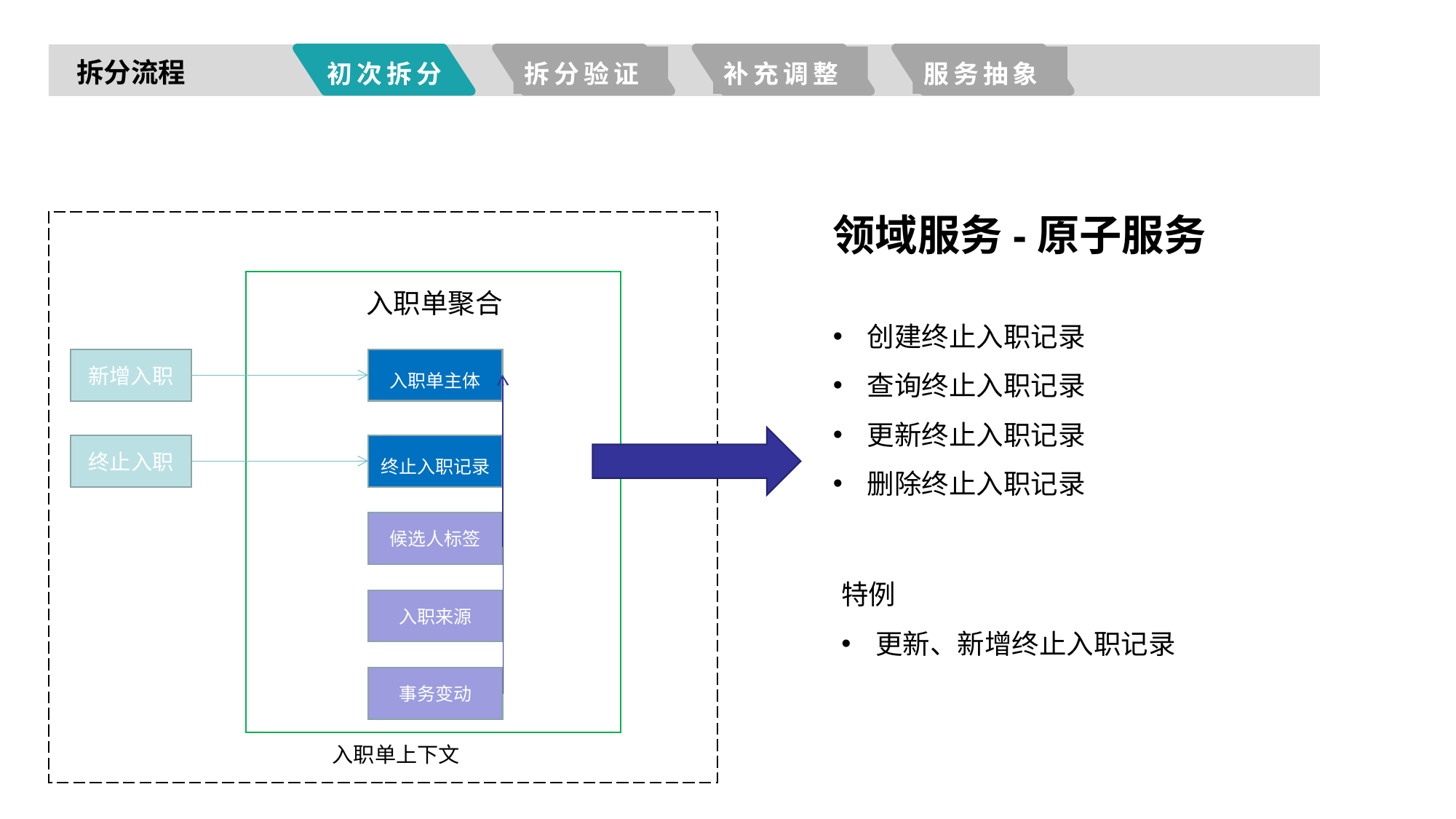

初次拆分
拆分验证
补充调整
服务抽象
拆分流程
领域服务-原子服务

入职单聚合
创建终止入职记录
查询终止入职记录
更新终止入职记录
删除终止入职记录
入职单主体
新增入职

终止入职记录
终止入职
候选人标签
特例
更新、新增终止入职记录
入职来源
事务变动
入职单上下文